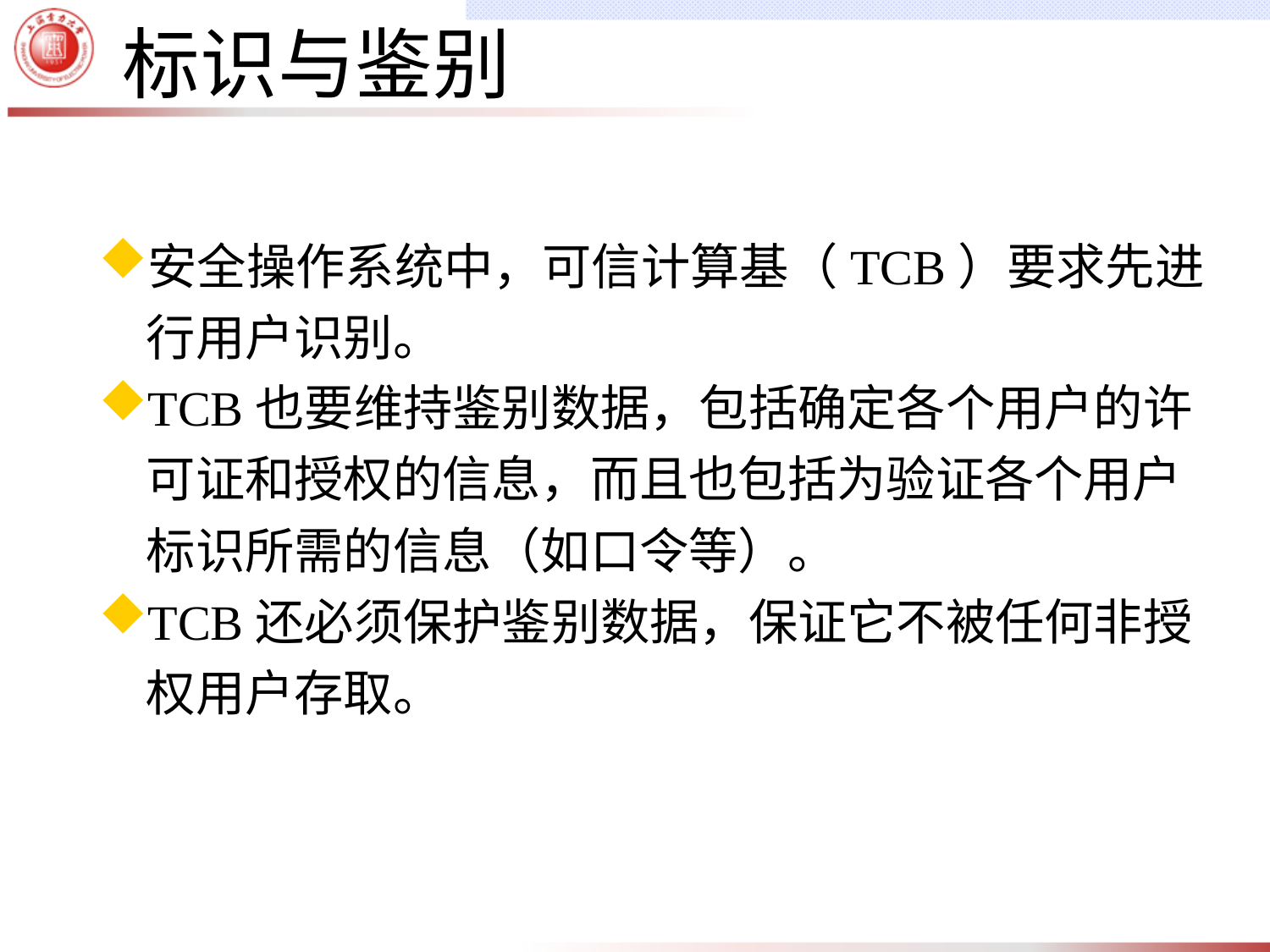

标识与鉴别
安全操作系统中，可信计算基（TCB）要求先进行用户识别。
TCB也要维持鉴别数据，包括确定各个用户的许可证和授权的信息，而且也包括为验证各个用户标识所需的信息（如口令等）。
TCB还必须保护鉴别数据，保证它不被任何非授权用户存取。